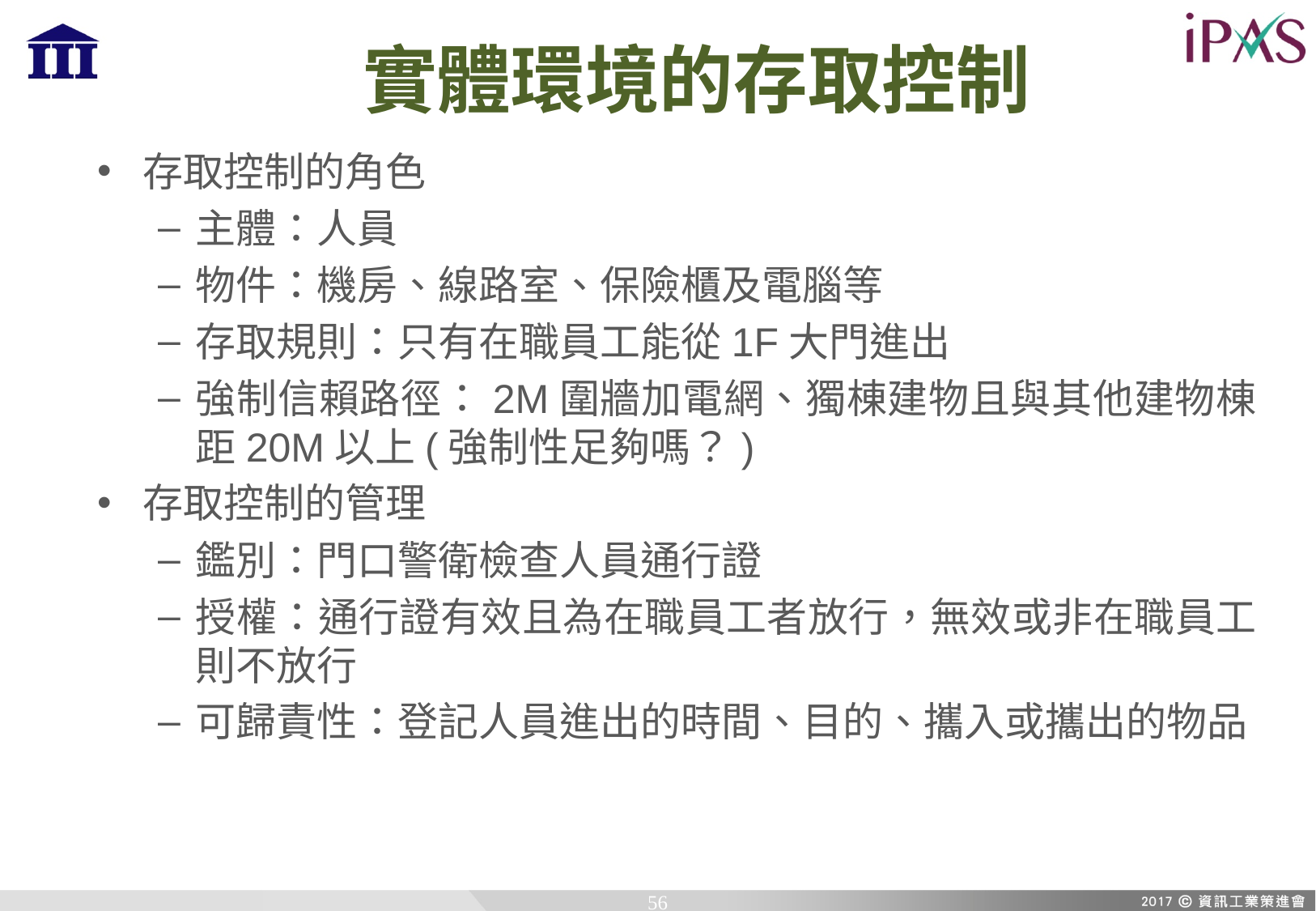

# 實體環境的存取控制
存取控制的角色
主體：人員
物件：機房、線路室、保險櫃及電腦等
存取規則：只有在職員工能從1F大門進出
強制信賴路徑：2M圍牆加電網、獨棟建物且與其他建物棟距20M以上(強制性足夠嗎？)
存取控制的管理
鑑別：門口警衛檢查人員通行證
授權：通行證有效且為在職員工者放行，無效或非在職員工則不放行
可歸責性：登記人員進出的時間、目的、攜入或攜出的物品
56